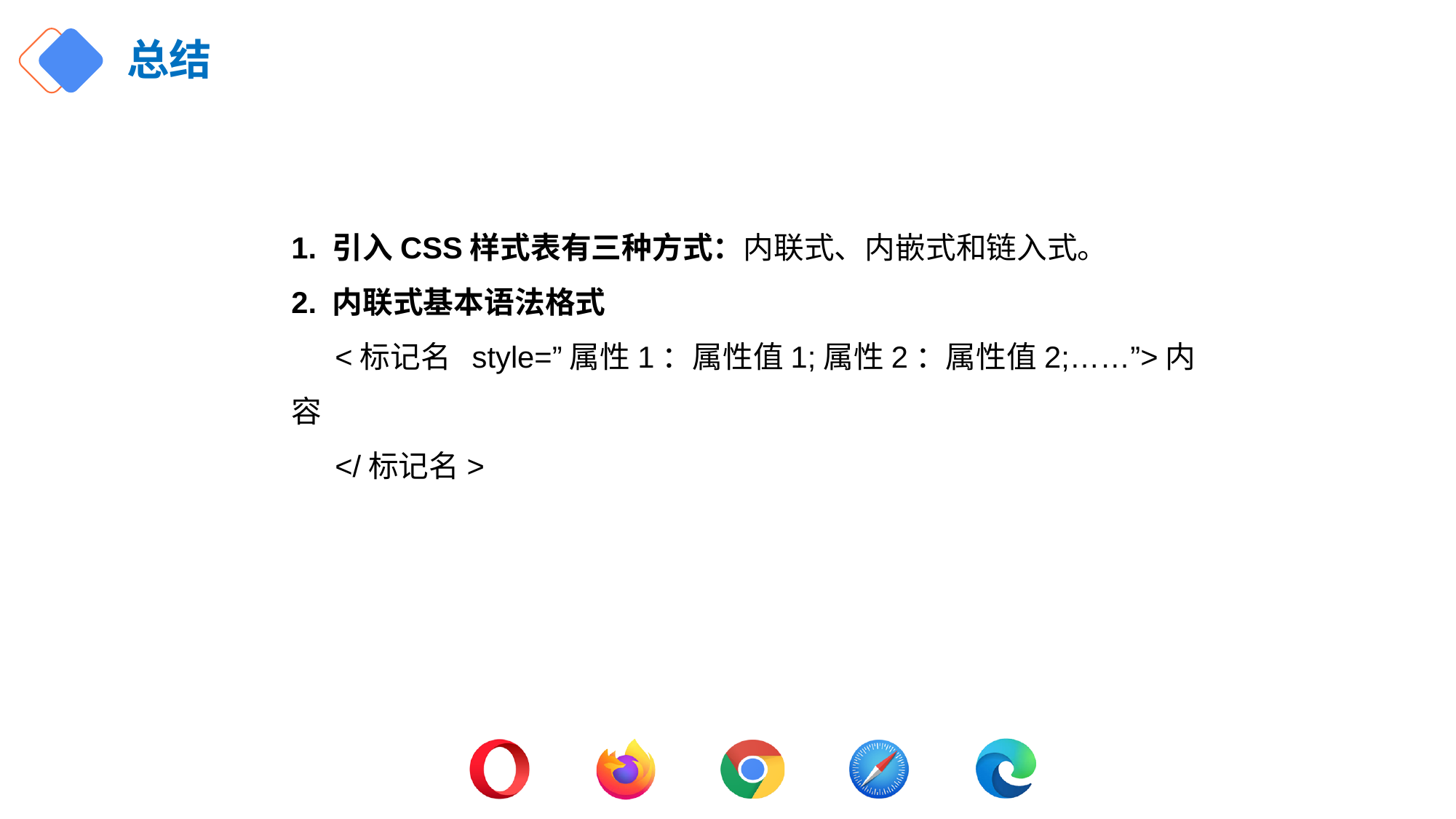

# 总结

1. 引入CSS样式表有三种方式：内联式、内嵌式和链入式。
2. 内联式基本语法格式
<标记名  style=”属性1：属性值1;属性2：属性值2;……”>内容
</标记名>